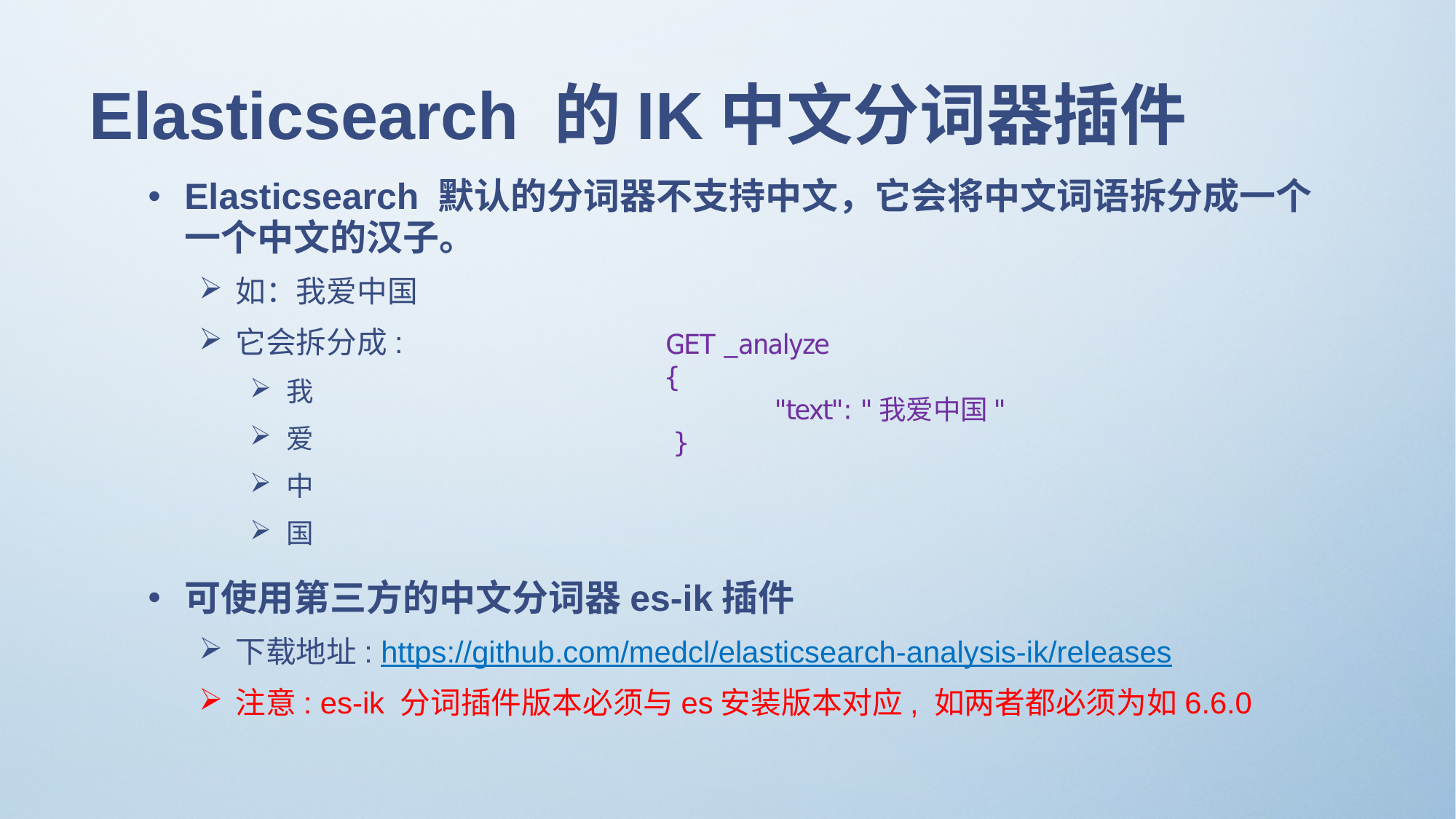

# Elasticsearch 的IK中文分词器插件
Elasticsearch 默认的分词器不支持中文，它会将中文词语拆分成一个一个中文的汉子。
如：我爱中国
它会拆分成:
我
爱
中
国
可使用第三方的中文分词器es-ik插件
下载地址: https://github.com/medcl/elasticsearch-analysis-ik/releases
注意: es-ik 分词插件版本必须与es安装版本对应, 如两者都必须为如6.6.0
GET _analyze
{
	"text": "我爱中国"
 }